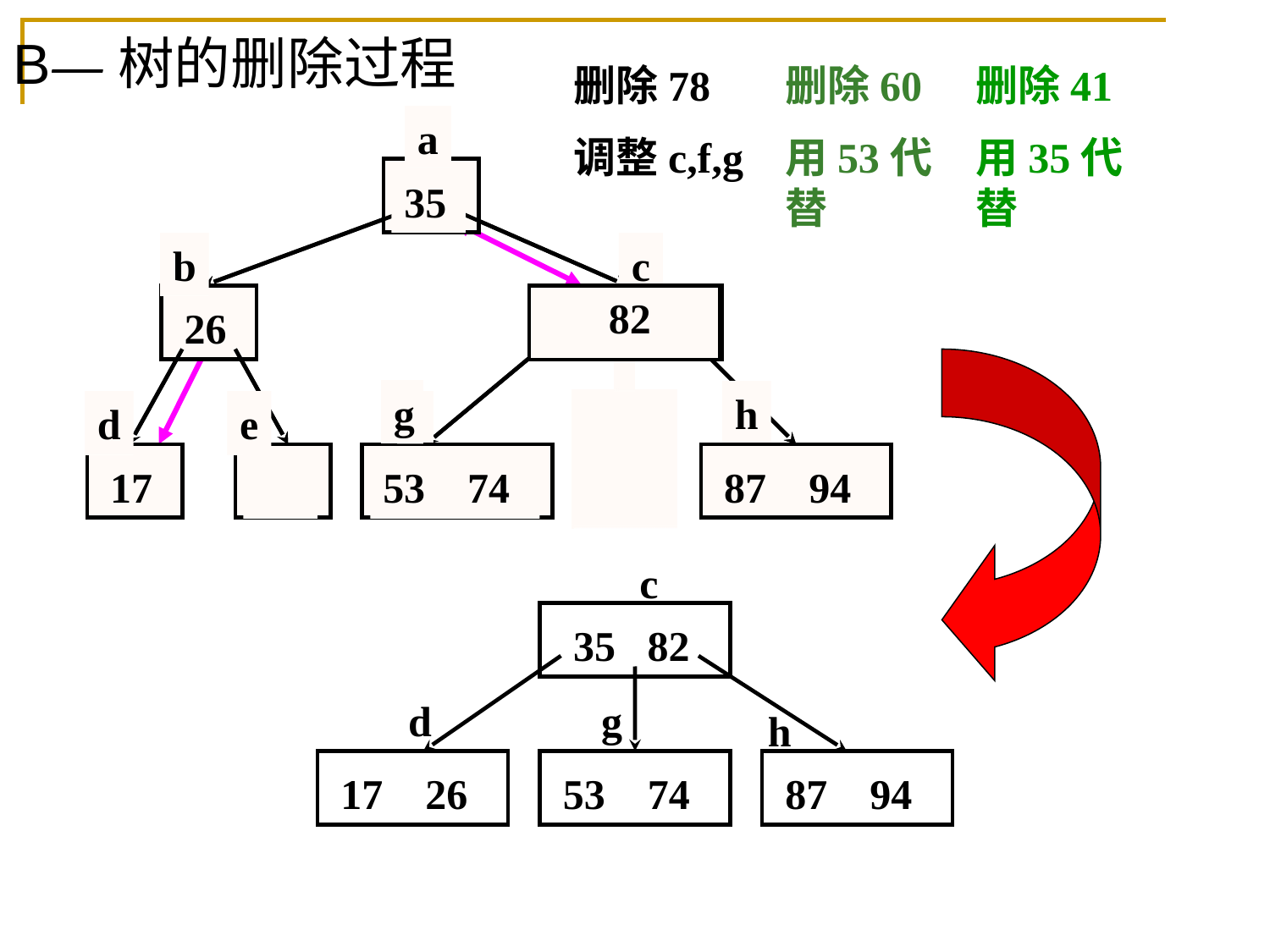

# B—树的删除过程
删除78
调整c,f,g
删除60
用53代替
删除41
用35代替
a
 41

b
c
 26
 74    82

g
h
d
e
f
 17
 35
 53    60
 78
 87    94
a
 41

b
c
 26
         82

h
d
e
f
 17
 35
 53    60
 87    94

g

53    74
82
35

60
53

c
  35   82

d
g
h
 17    26
 53    74
 87    94

74